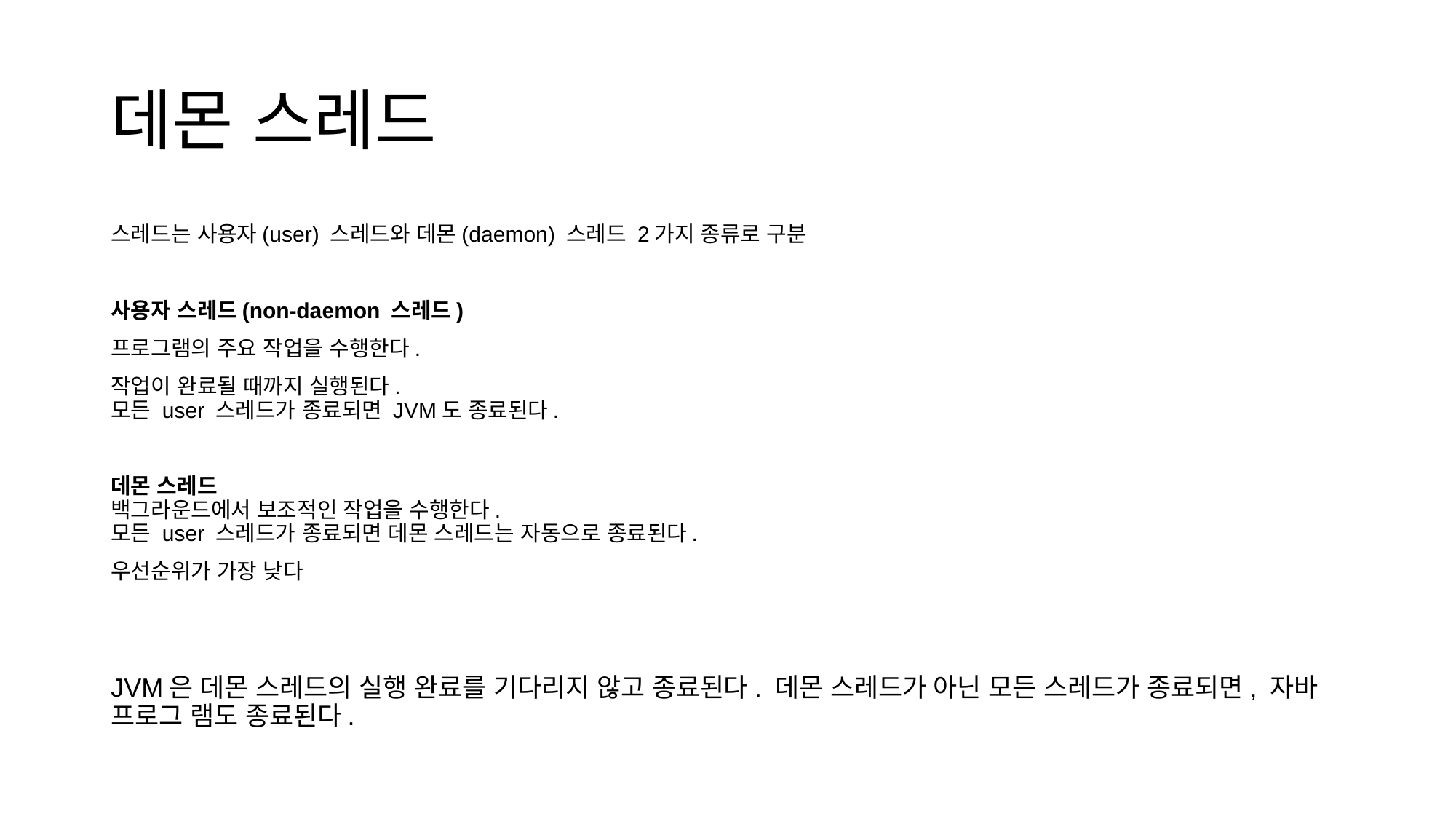

# 데몬 스레드
스레드는 사용자(user) 스레드와 데몬(daemon) 스레드 2가지 종류로 구분

사용자 스레드(non-daemon 스레드)
프로그램의 주요 작업을 수행한다.
작업이 완료될 때까지 실행된다.
모든 user 스레드가 종료되면 JVM도 종료된다.

데몬 스레드
백그라운드에서 보조적인 작업을 수행한다.
모든 user 스레드가 종료되면 데몬 스레드는 자동으로 종료된다.
우선순위가 가장 낮다

JVM은 데몬 스레드의 실행 완료를 기다리지 않고 종료된다. 데몬 스레드가 아닌 모든 스레드가 종료되면, 자바 프로그 램도 종료된다.